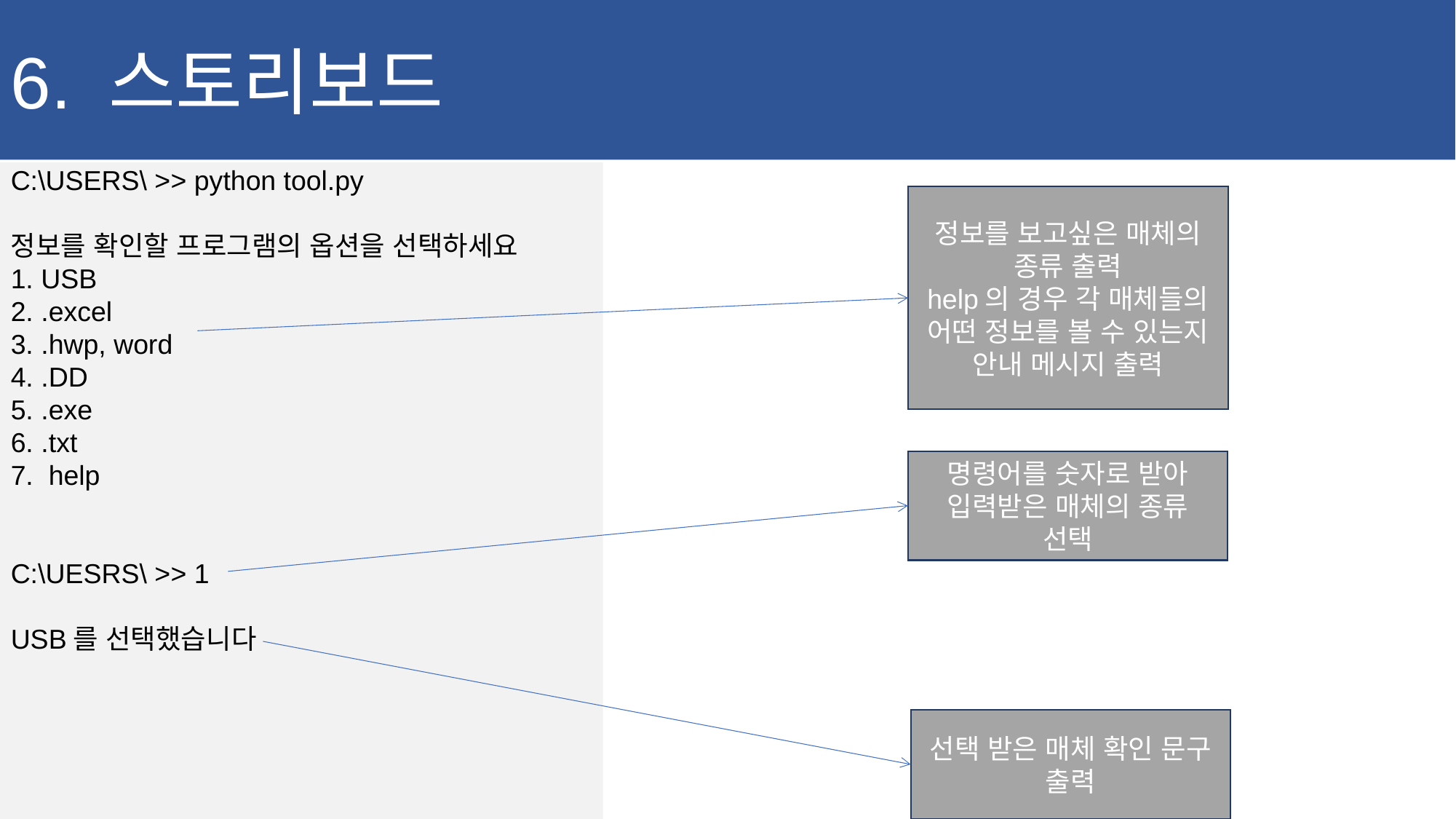

6. 스토리보드
C:\USERS\ >> python tool.py

정보를 확인할 프로그램의 옵션을 선택하세요
1. USB
2. .excel
3. .hwp, word
4. .DD
5. .exe
6. .txt
7.  help

C:\UESRS\ >> 1

USB를 선택했습니다

정보를 보고싶은 매체의 종류 출력
help의 경우 각 매체들의 어떤 정보를 볼 수 있는지 안내 메시지 출력
명령어를 숫자로 받아 입력받은 매체의 종류 선택
선택 받은 매체 확인 문구 출력